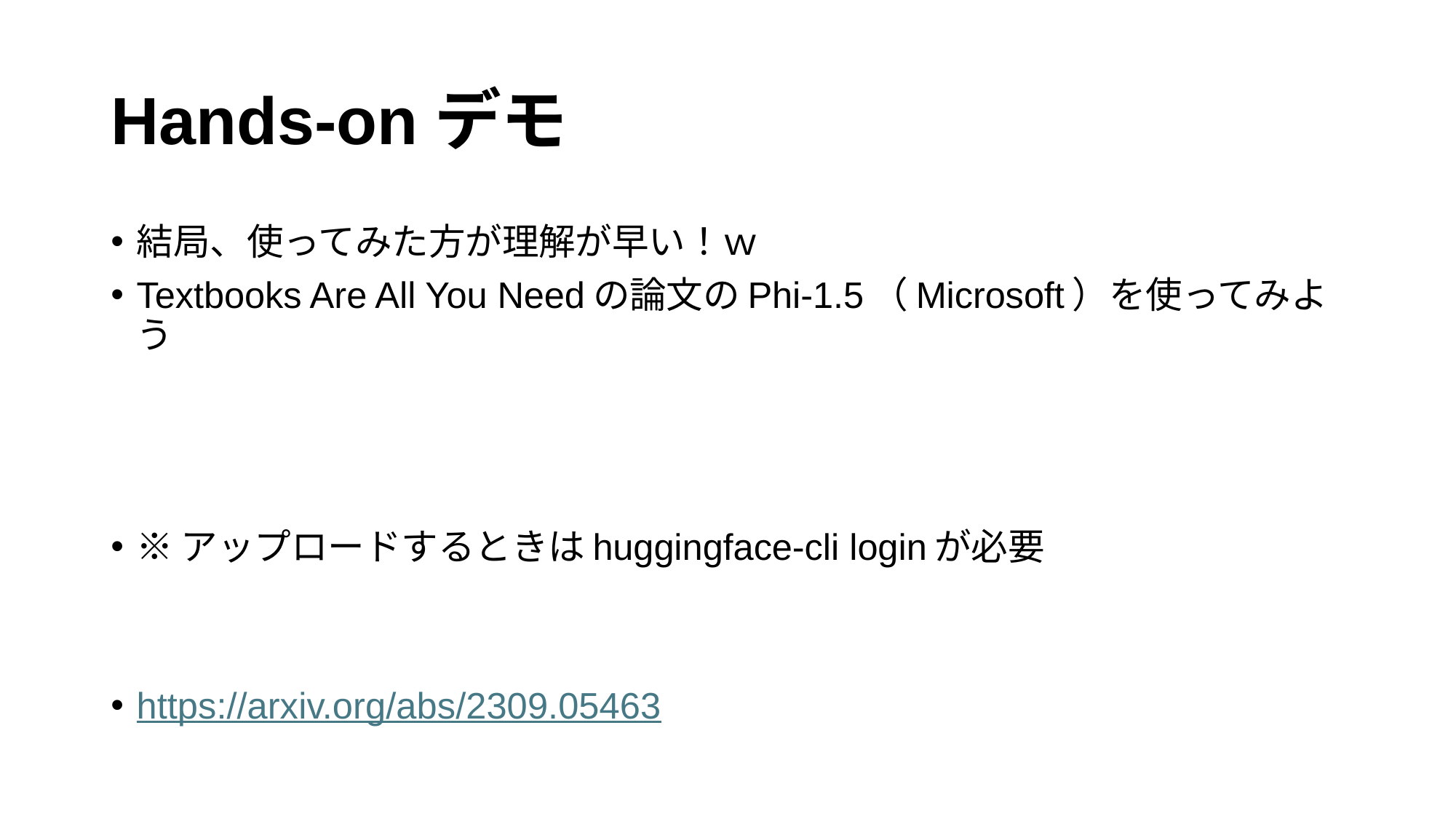

# Hands-onデモ
結局、使ってみた方が理解が早い！ｗ
Textbooks Are All You Needの論文のPhi-1.5（Microsoft）を使ってみよう

※アップロードするときはhuggingface-cli loginが必要

https://arxiv.org/abs/2309.05463